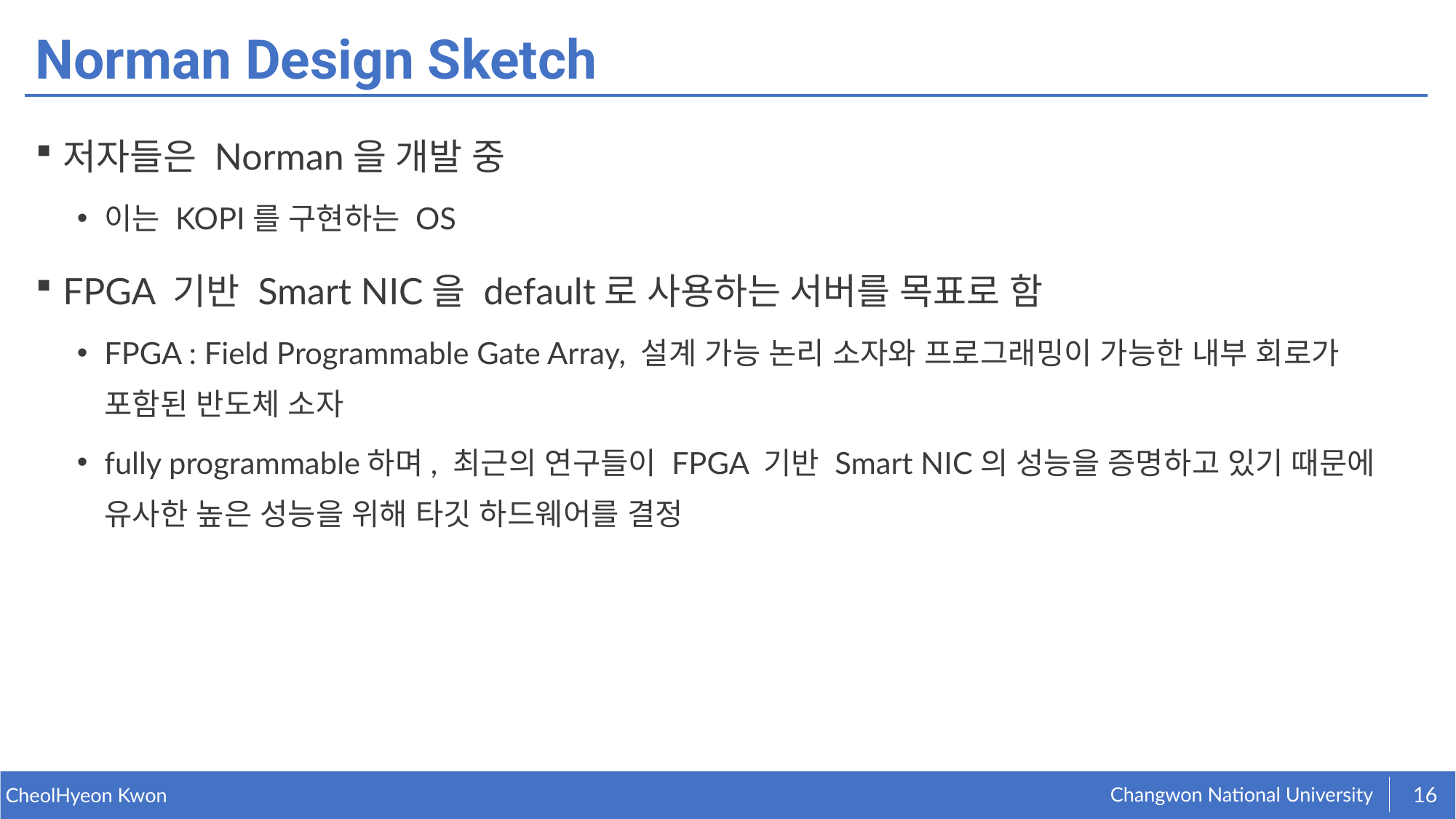

# Norman Design Sketch
저자들은 Norman을 개발 중
이는 KOPI를 구현하는 OS
FPGA 기반 Smart NIC을 default로 사용하는 서버를 목표로 함
FPGA : Field Programmable Gate Array, 설계 가능 논리 소자와 프로그래밍이 가능한 내부 회로가 포함된 반도체 소자
fully programmable하며, 최근의 연구들이 FPGA 기반 Smart NIC의 성능을 증명하고 있기 때문에 유사한 높은 성능을 위해 타깃 하드웨어를 결정

16